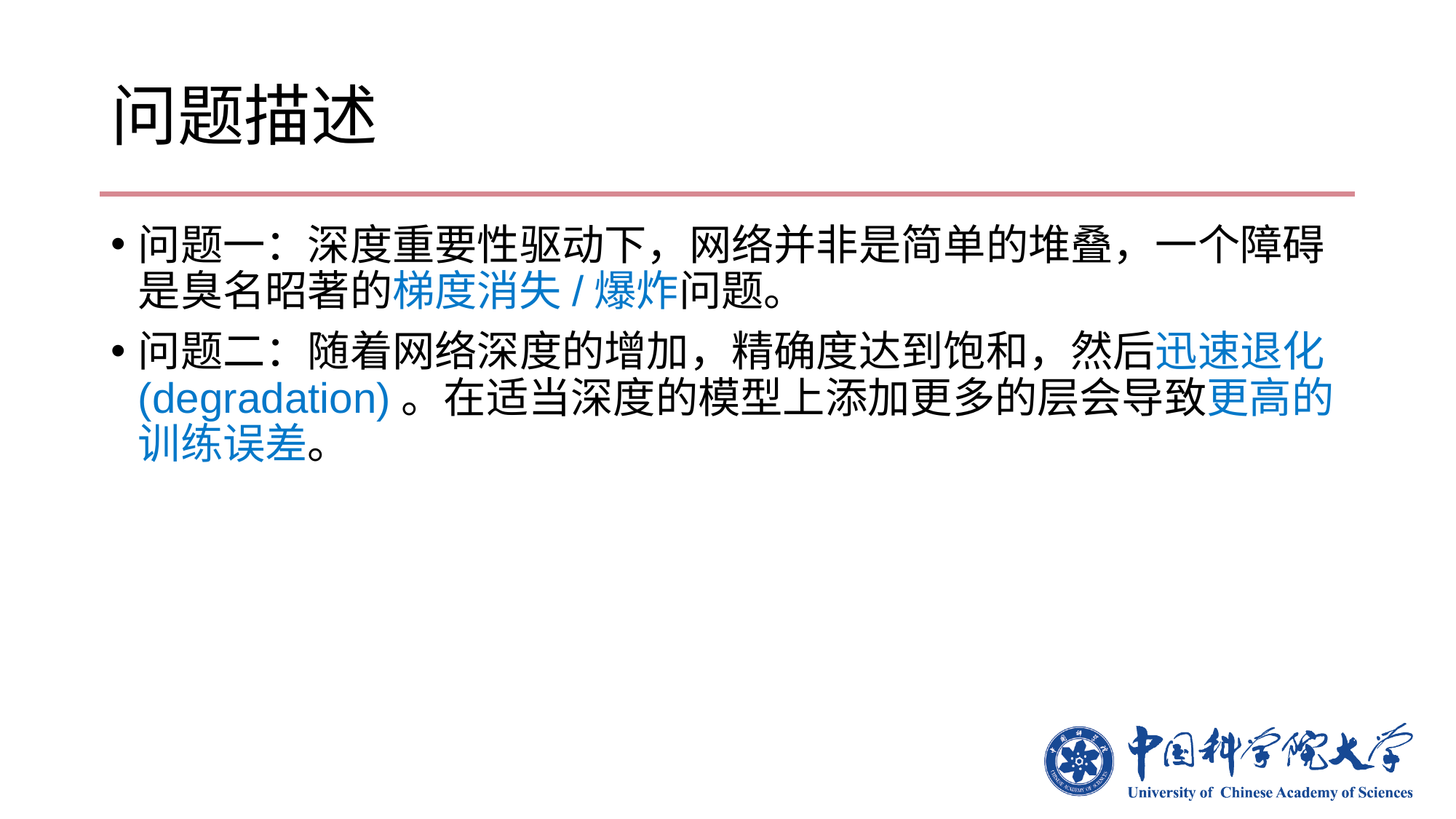

# 问题描述
问题一：深度重要性驱动下，网络并非是简单的堆叠，一个障碍是臭名昭著的梯度消失/爆炸问题。
问题二：随着网络深度的增加，精确度达到饱和，然后迅速退化(degradation)。在适当深度的模型上添加更多的层会导致更高的训练误差。